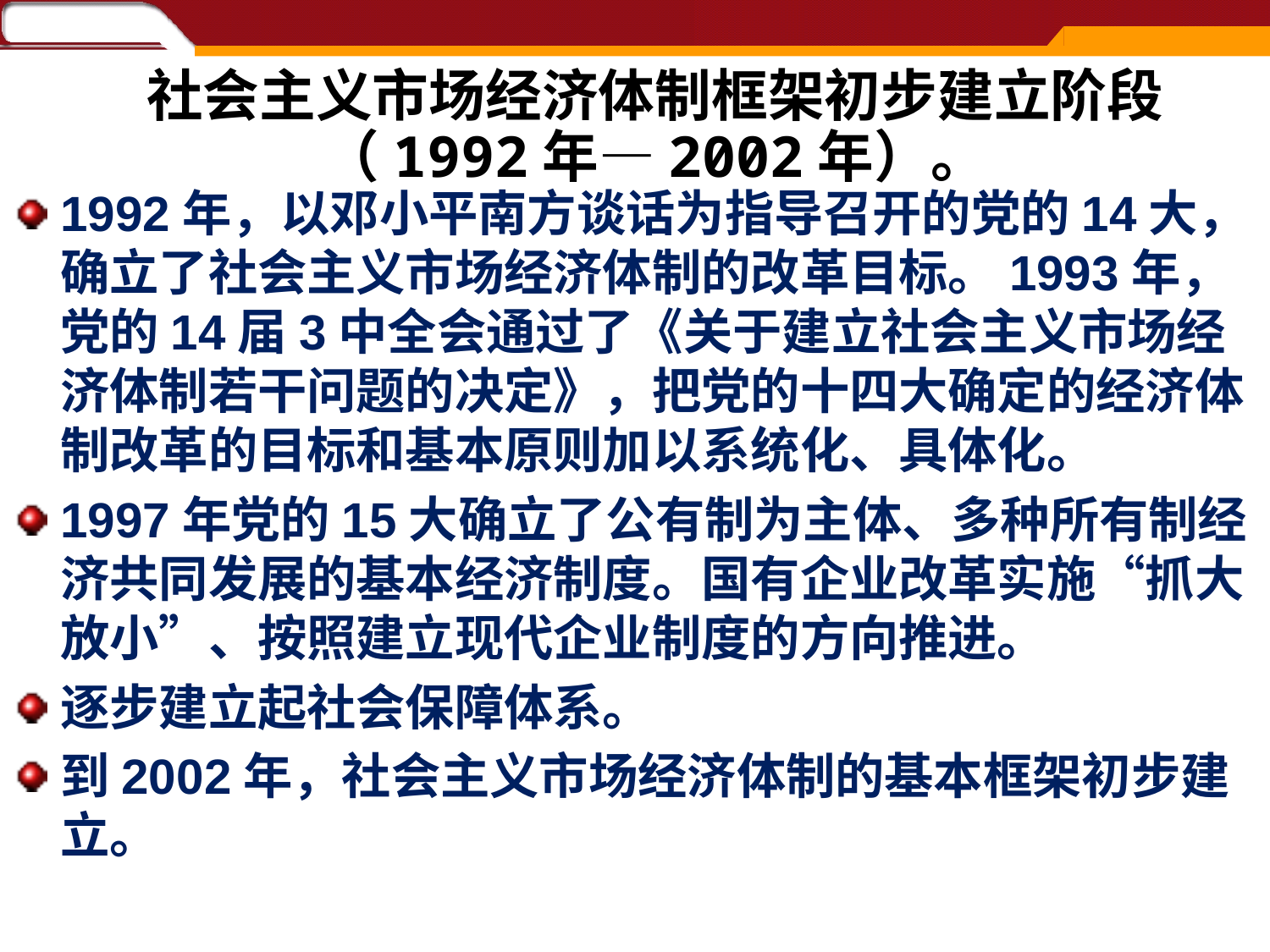

# 社会主义市场经济体制框架初步建立阶段（1992年—2002年）。
1992年，以邓小平南方谈话为指导召开的党的14大，确立了社会主义市场经济体制的改革目标。1993年，党的14届3中全会通过了《关于建立社会主义市场经济体制若干问题的决定》，把党的十四大确定的经济体制改革的目标和基本原则加以系统化、具体化。
1997年党的15大确立了公有制为主体、多种所有制经济共同发展的基本经济制度。国有企业改革实施“抓大放小”、按照建立现代企业制度的方向推进。
逐步建立起社会保障体系。
到2002年，社会主义市场经济体制的基本框架初步建立。